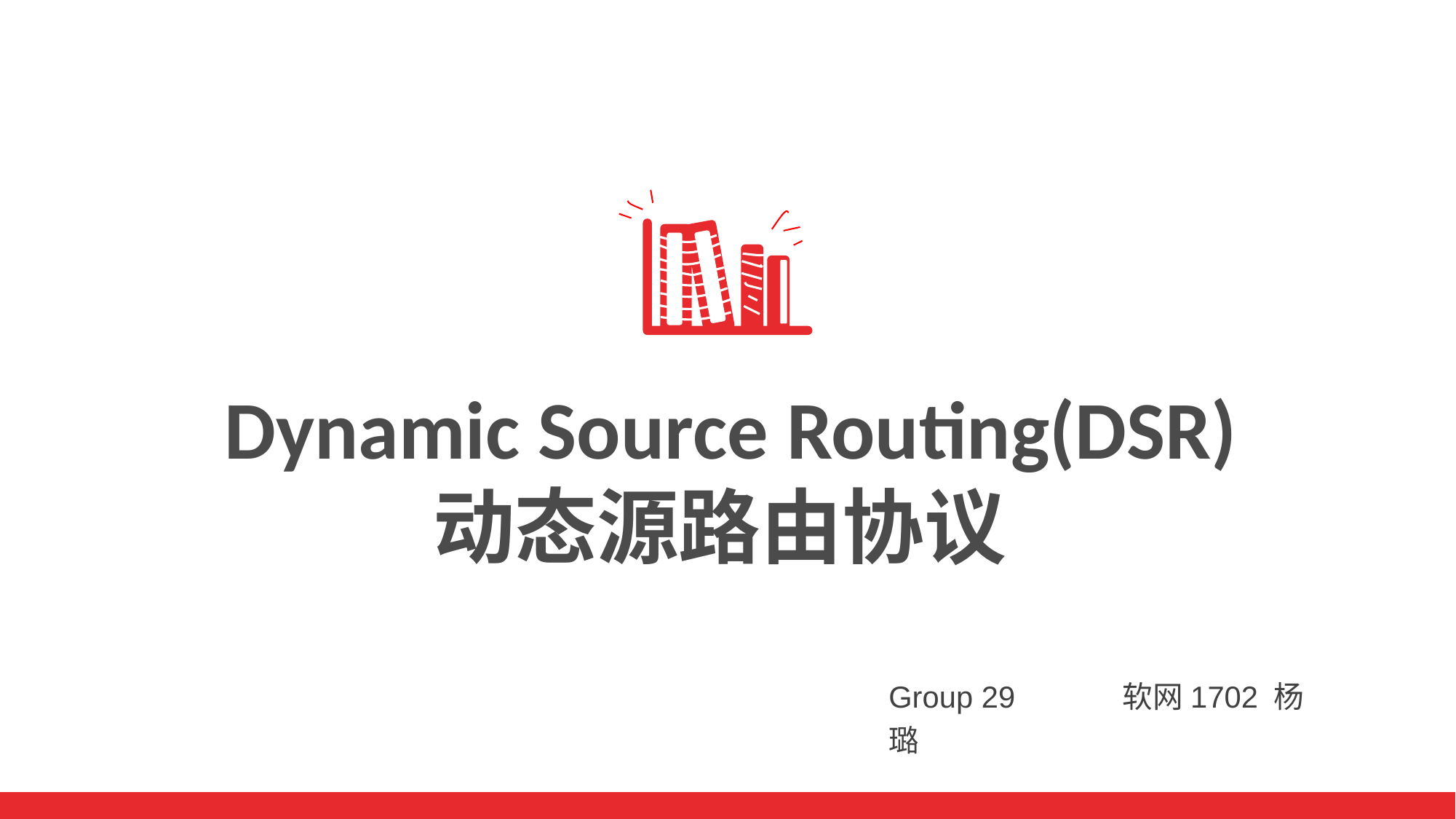

Dynamic Source Routing(DSR)
动态源路由协议
Group 29	 软网1702 杨璐